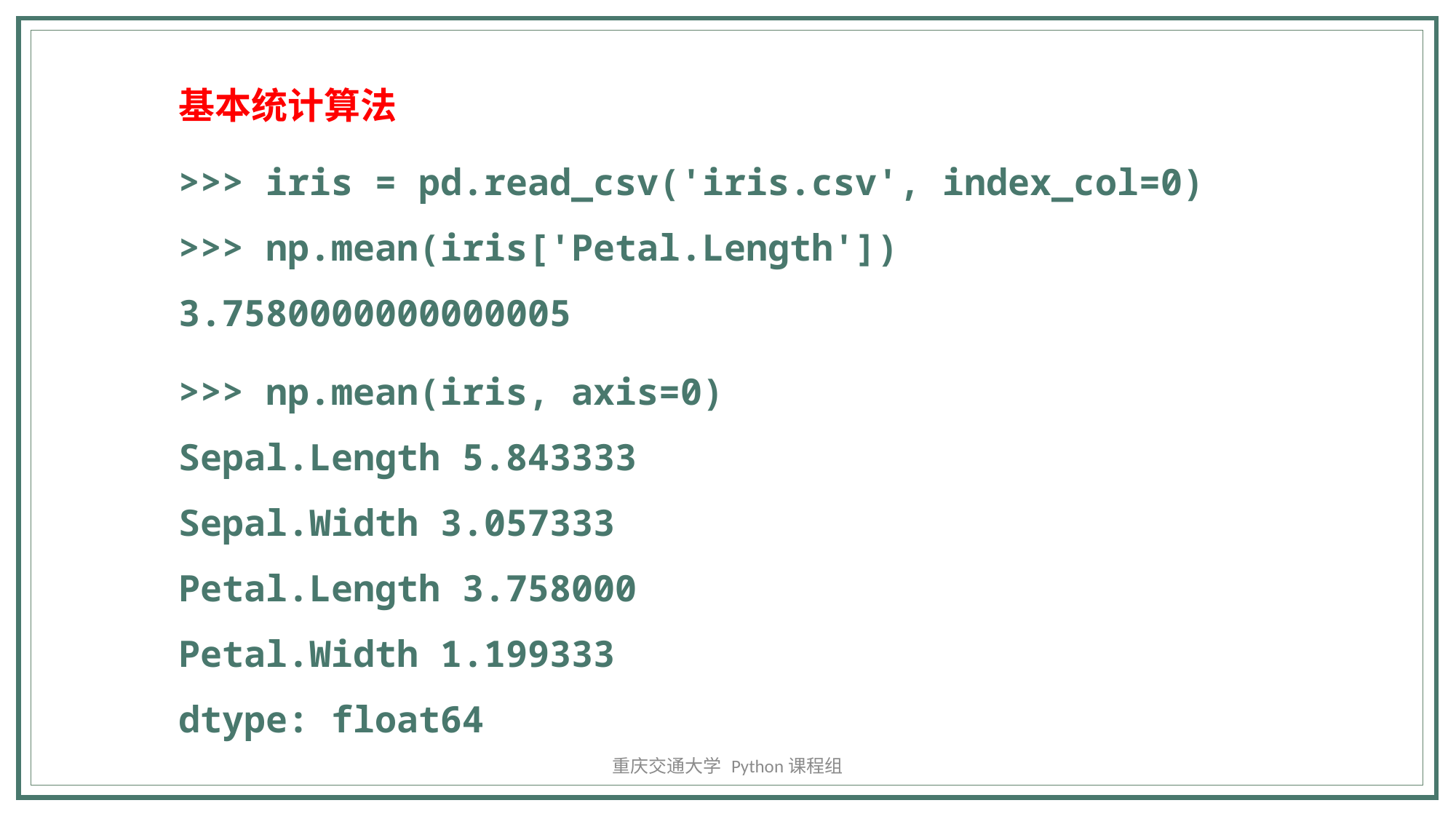

基本统计算法
>>> iris = pd.read_csv('iris.csv', index_col=0)
>>> np.mean(iris['Petal.Length'])
3.7580000000000005
>>> np.mean(iris, axis=0)
Sepal.Length 5.843333
Sepal.Width 3.057333
Petal.Length 3.758000
Petal.Width 1.199333
dtype: float64
重庆交通大学 Python课程组